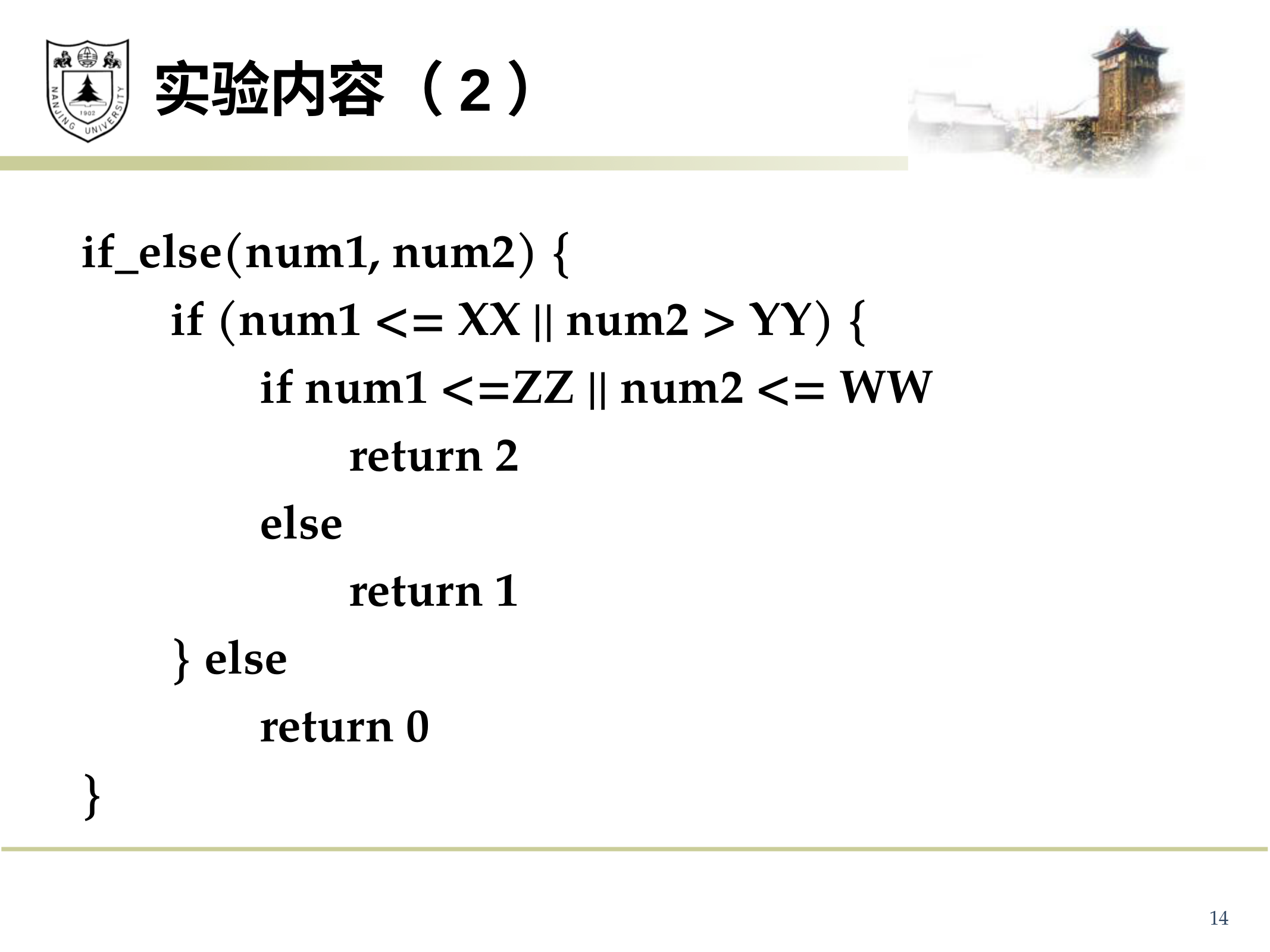

# 实验内容（2）
if_else(num1, num2) {
	if (num1 <= XX || num2 > YY) {
		if num1 <=ZZ || num2 <= WW
			return 2
		else
			return 1
	} else
		return 0
}
14